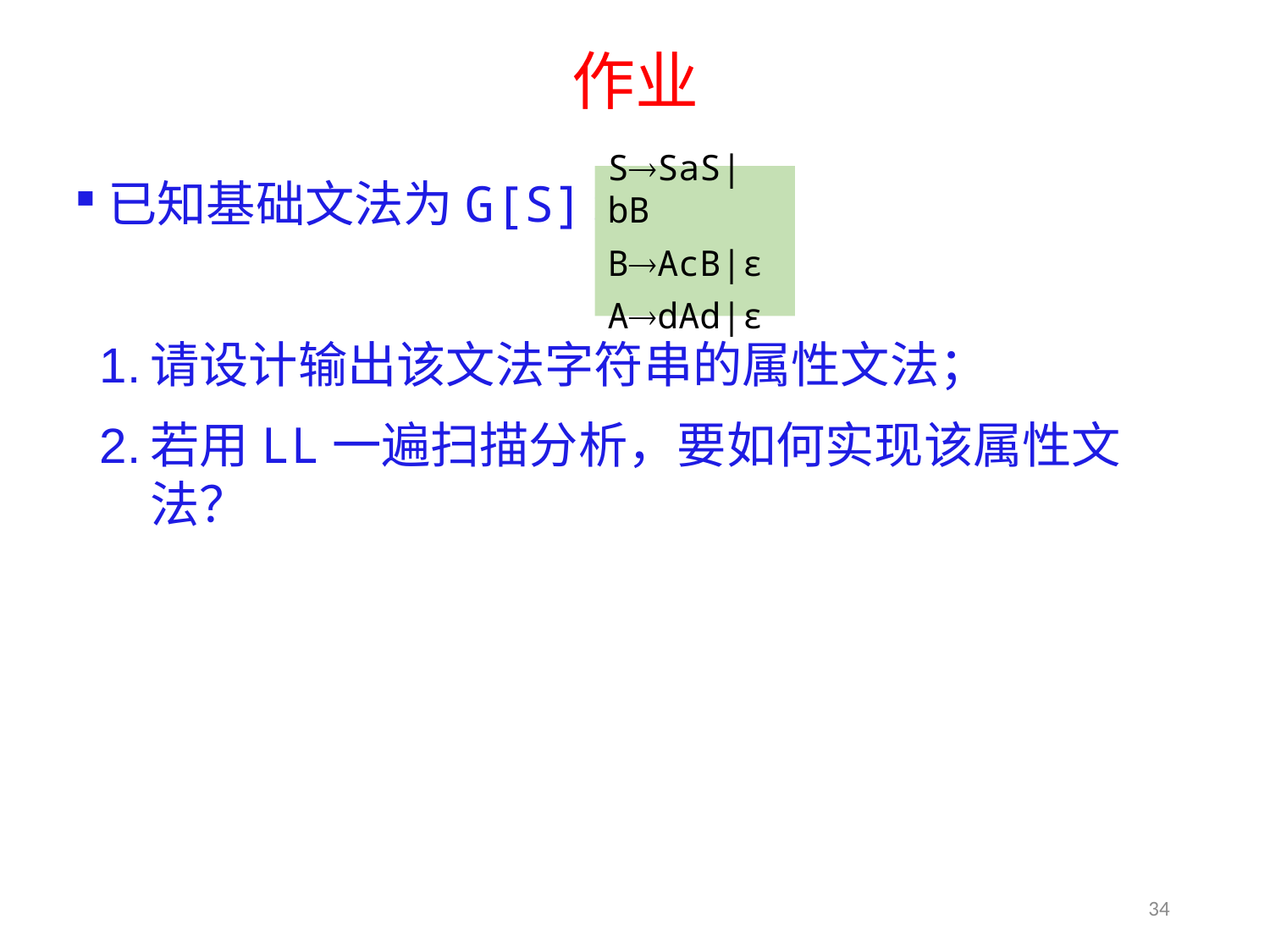

# 作业
S→SaS|bB
B→AcB|ε
A→dAd|ε
已知基础文法为G[S]:

请设计输出该文法字符串的属性文法；
若用LL一遍扫描分析，要如何实现该属性文法？
34